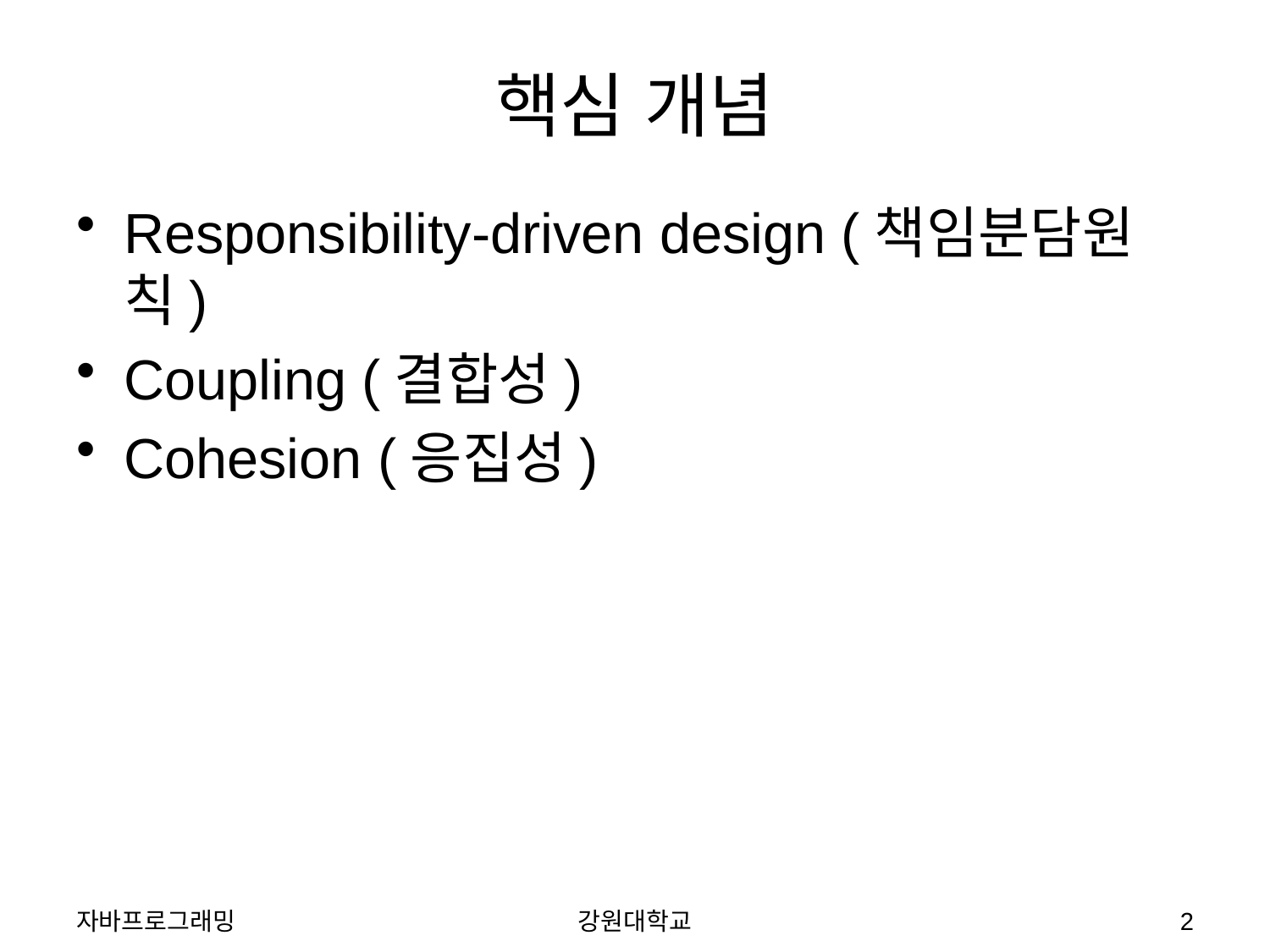

# 핵심 개념
Responsibility-driven design (책임분담원칙)
Coupling (결합성)
Cohesion (응집성)
자바프로그래밍
강원대학교
2